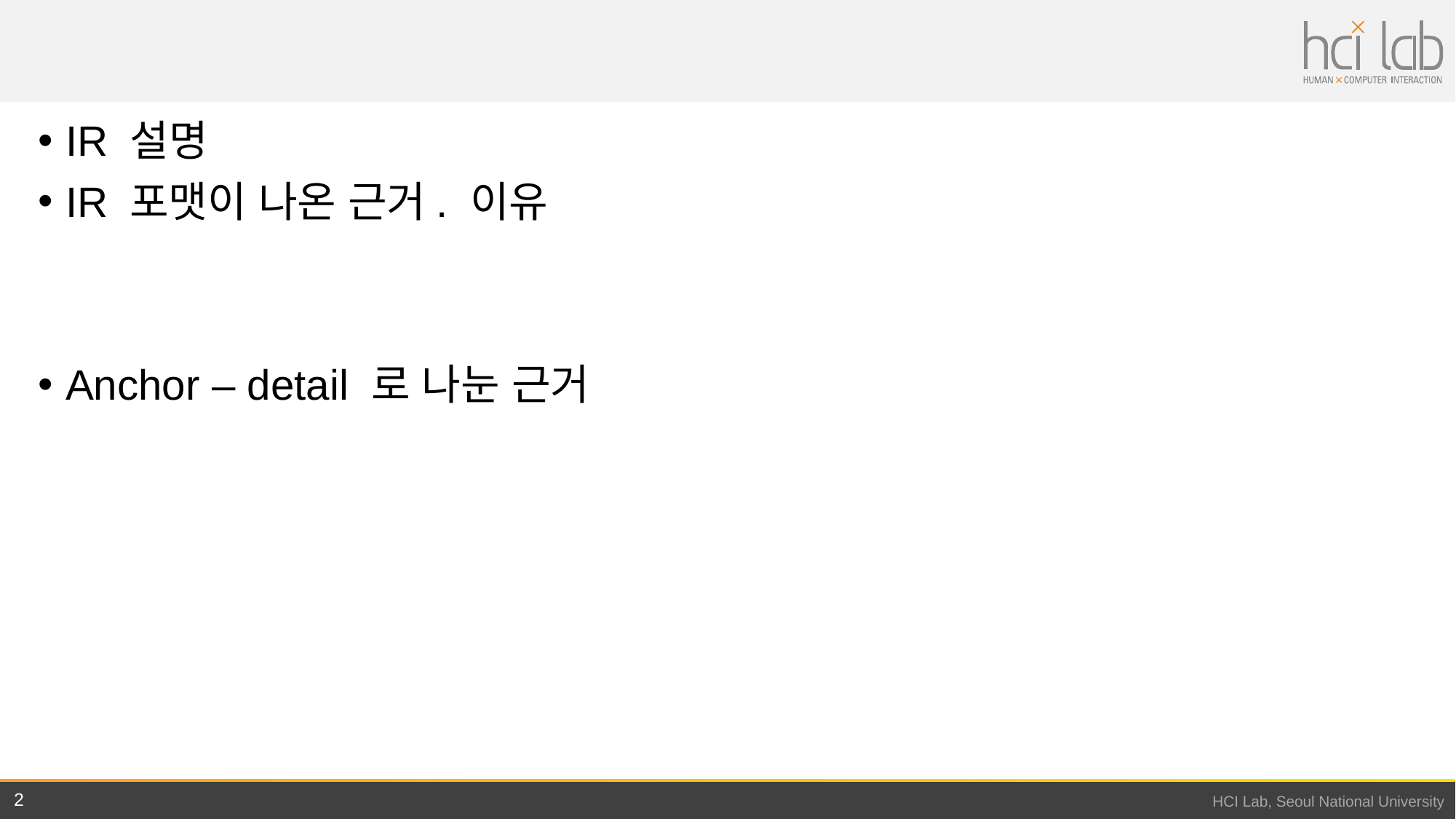

#
IR 설명
IR 포맷이 나온 근거. 이유

Anchor – detail 로 나눈 근거

2